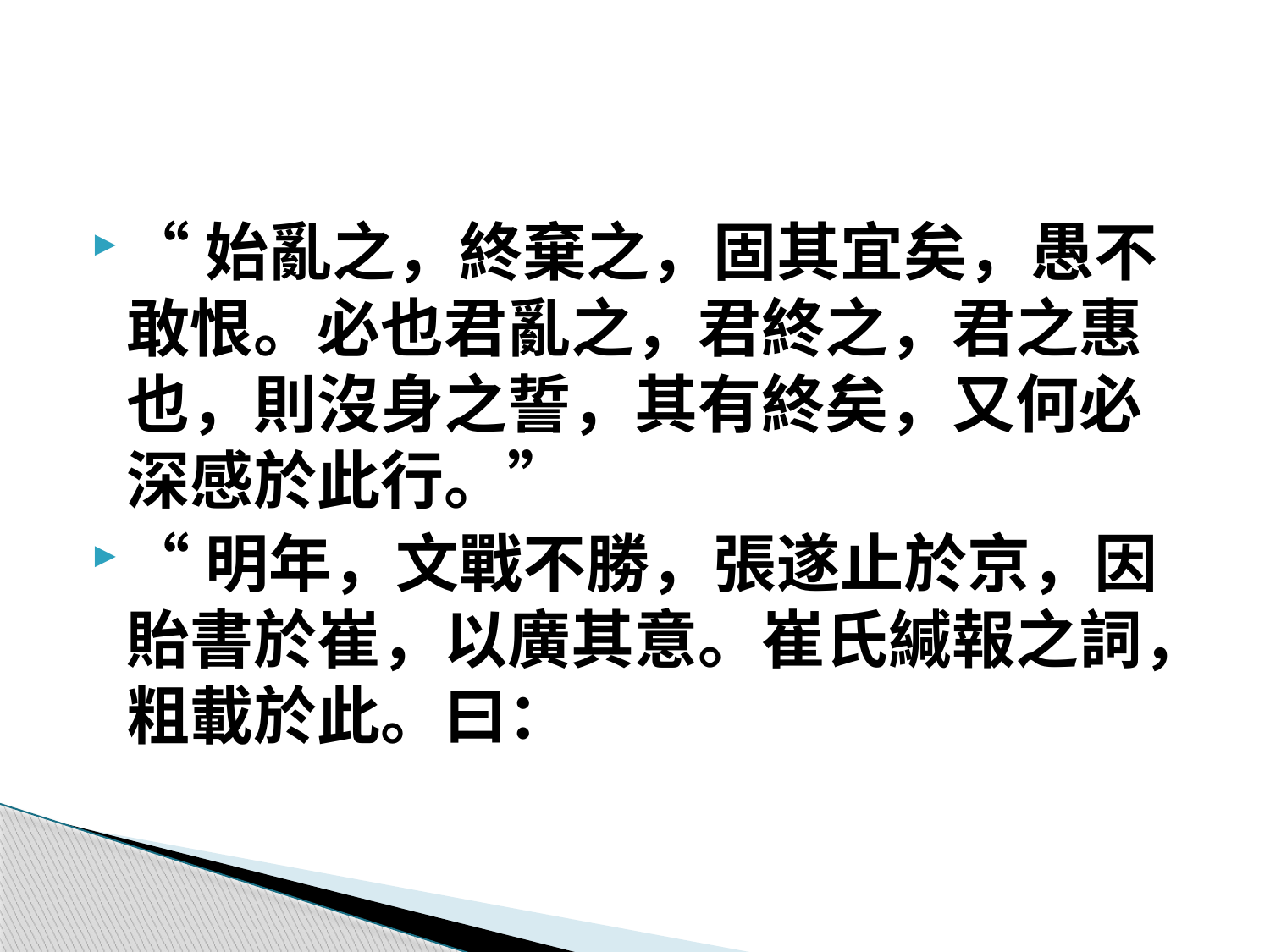

#
“始亂之，終棄之，固其宜矣，愚不敢恨。必也君亂之，君終之，君之惠也，則沒身之誓，其有終矣，又何必深感於此行。”
“明年，文戰不勝，張遂止於京，因貽書於崔，以廣其意。崔氏緘報之詞，粗載於此。曰：